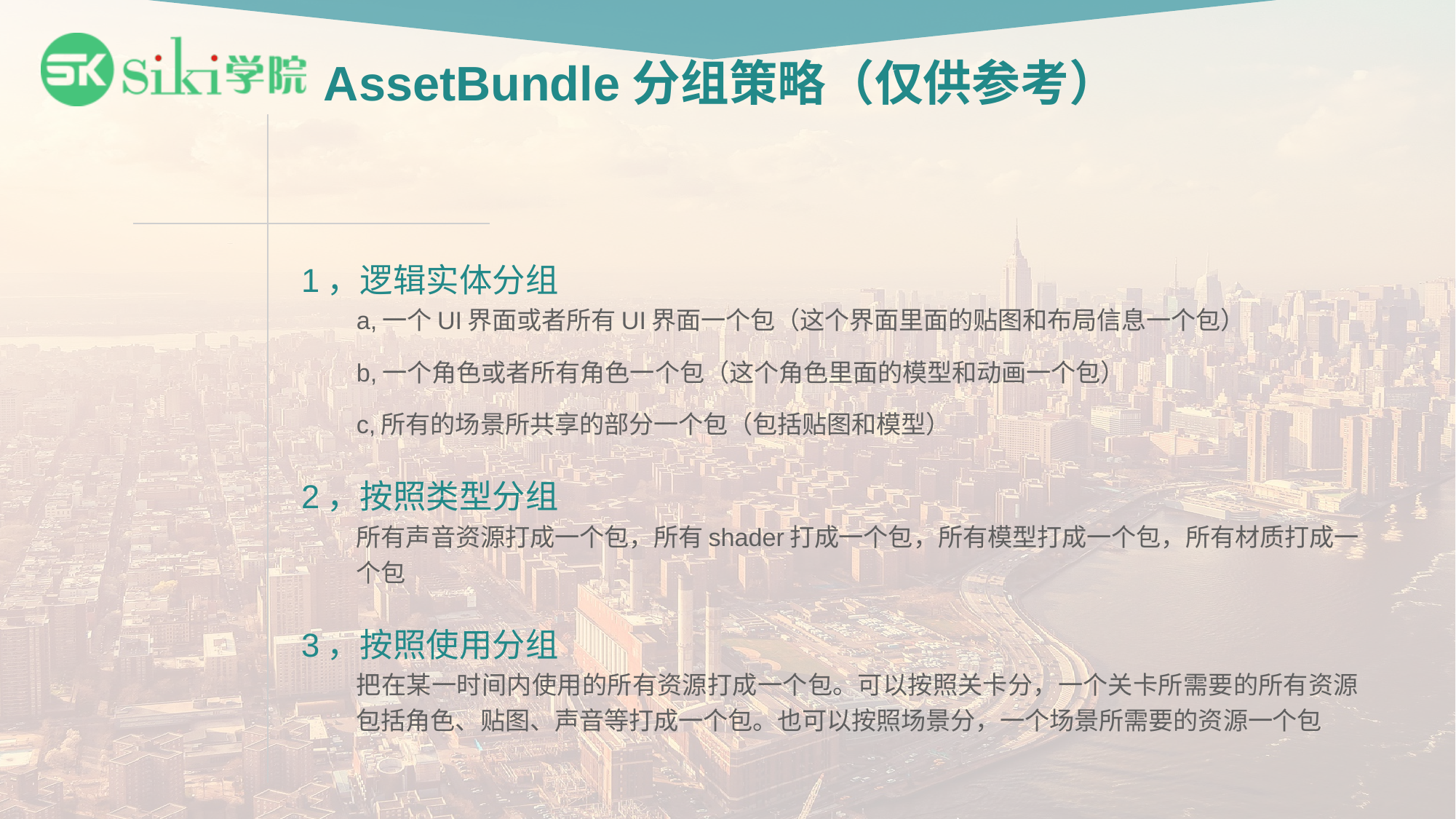

# AssetBundle分组策略（仅供参考）
1，逻辑实体分组
a,一个UI界面或者所有UI界面一个包（这个界面里面的贴图和布局信息一个包）
b,一个角色或者所有角色一个包（这个角色里面的模型和动画一个包）
c,所有的场景所共享的部分一个包（包括贴图和模型）
2，按照类型分组
所有声音资源打成一个包，所有shader打成一个包，所有模型打成一个包，所有材质打成一个包
3，按照使用分组
把在某一时间内使用的所有资源打成一个包。可以按照关卡分，一个关卡所需要的所有资源包括角色、贴图、声音等打成一个包。也可以按照场景分，一个场景所需要的资源一个包